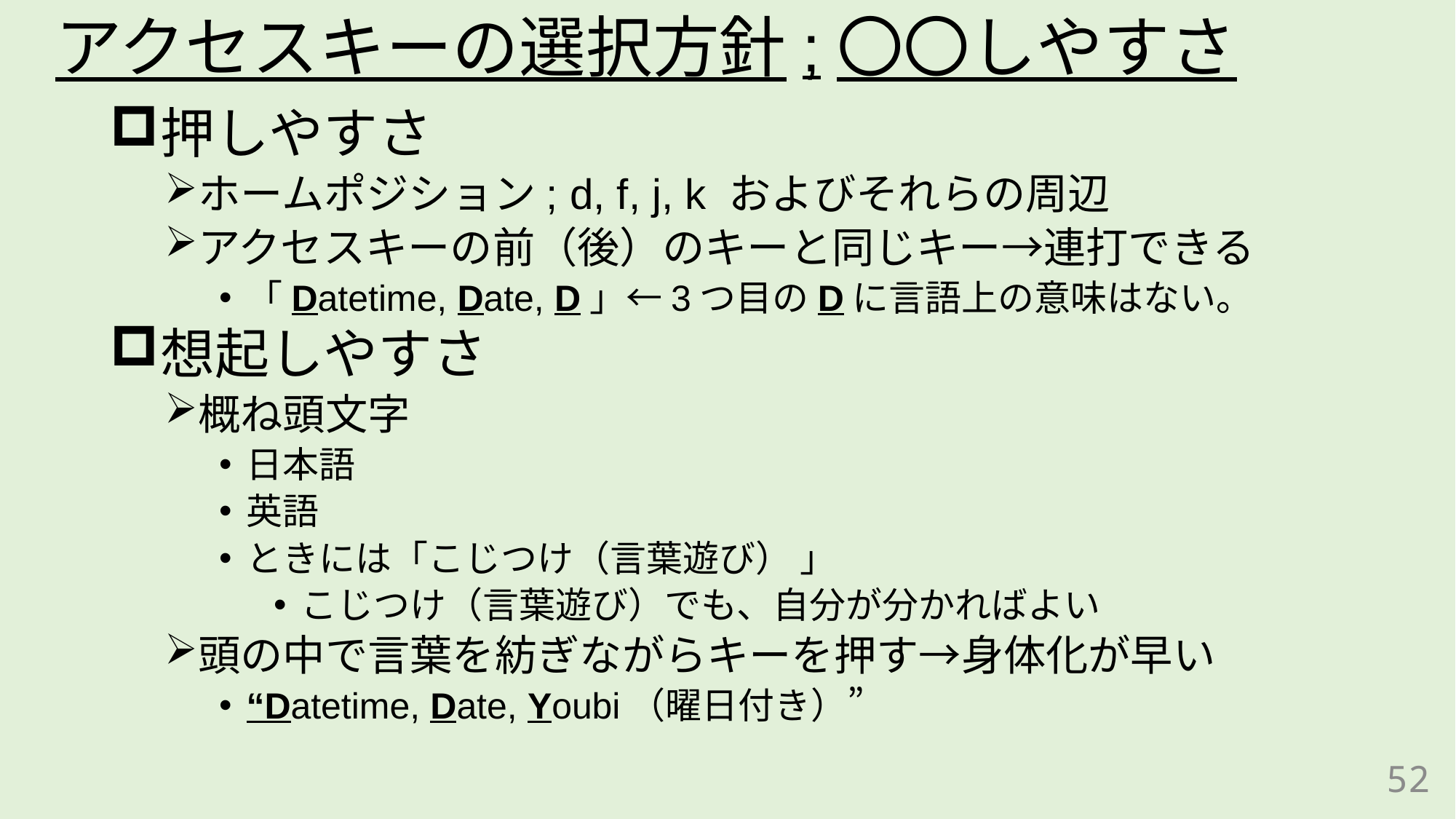

# アクセスキーの選択方針;〇〇しやすさ
押しやすさ
ホームポジション; d, f, j, k およびそれらの周辺
アクセスキーの前（後）のキーと同じキー→連打できる
「Datetime, Date, D」←3つ目のDに言語上の意味はない。
想起しやすさ
概ね頭文字
日本語
英語
ときには「こじつけ（言葉遊び） 」
こじつけ（言葉遊び）でも、自分が分かればよい
頭の中で言葉を紡ぎながらキーを押す→身体化が早い
“Datetime, Date, Youbi（曜日付き）”

52